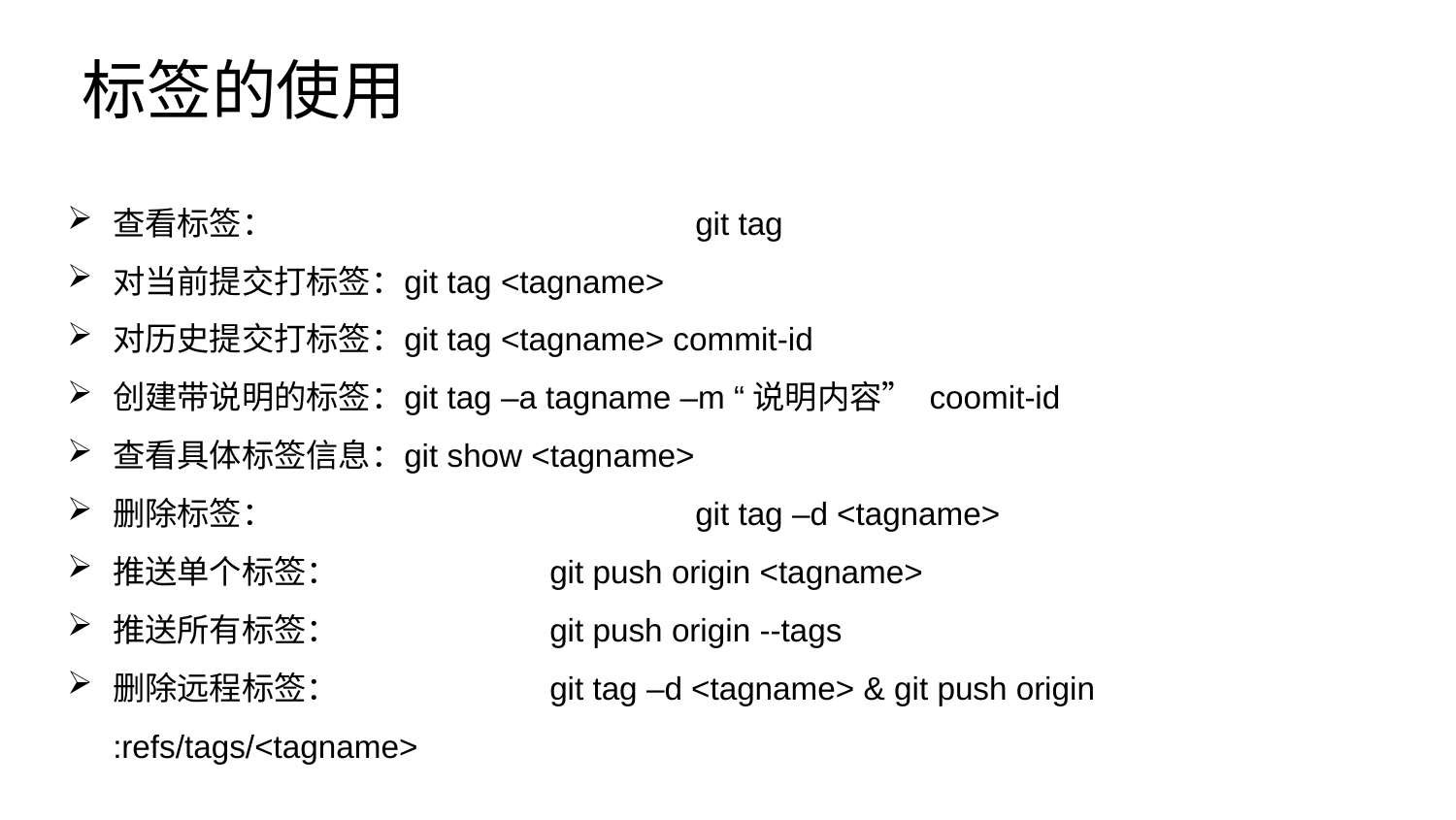

标签的使用
查看标签：			git tag
对当前提交打标签：	git tag <tagname>
对历史提交打标签：	git tag <tagname> commit-id
创建带说明的标签：	git tag –a tagname –m “说明内容” coomit-id
查看具体标签信息：	git show <tagname>
删除标签：			git tag –d <tagname>
推送单个标签：		git push origin <tagname>
推送所有标签：		git push origin --tags
删除远程标签：		git tag –d <tagname> & git push origin :refs/tags/<tagname>